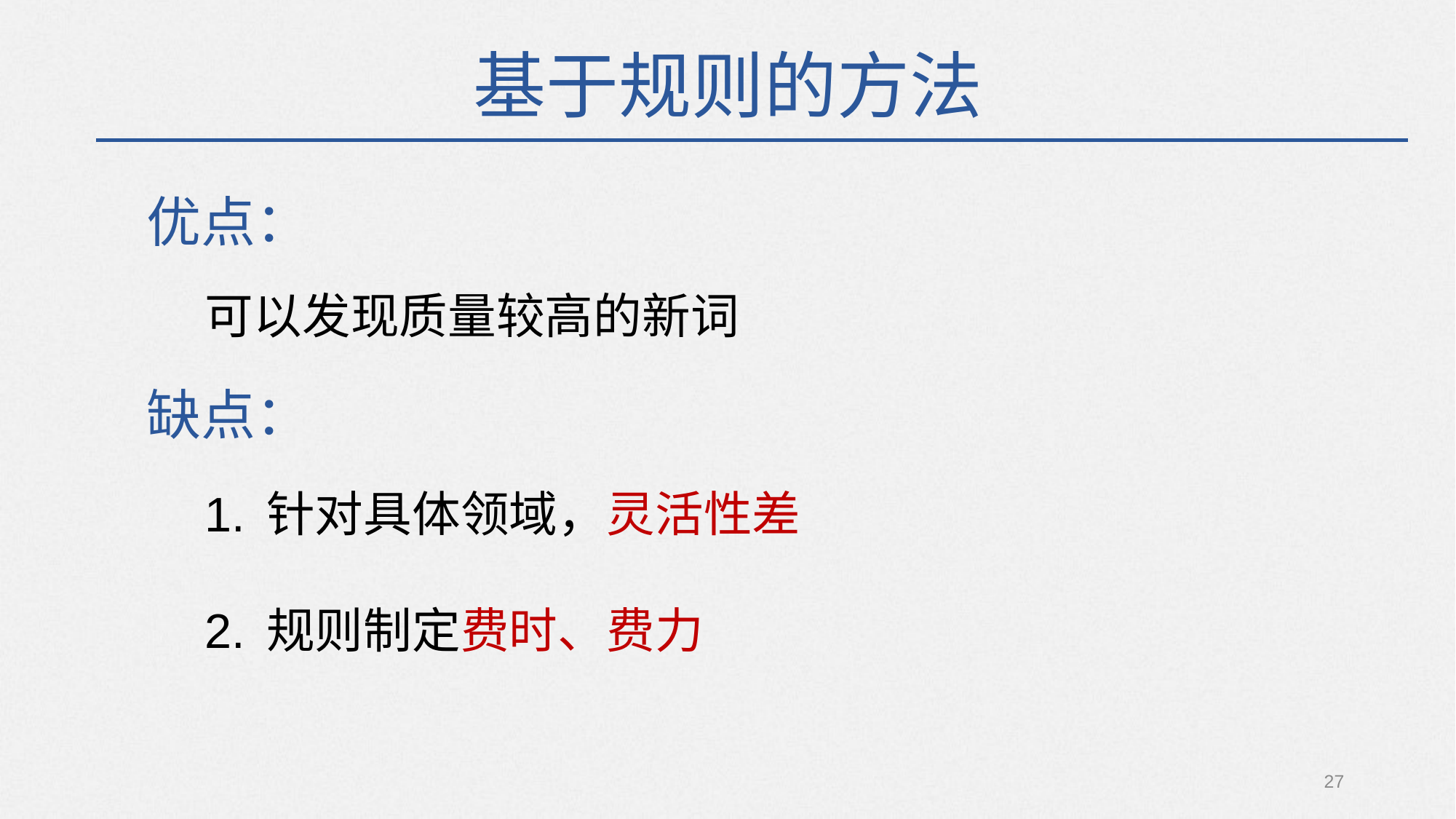

基于规则的方法
优点：
可以发现质量较高的新词
缺点：
针对具体领域，灵活性差

规则制定费时、费力

27